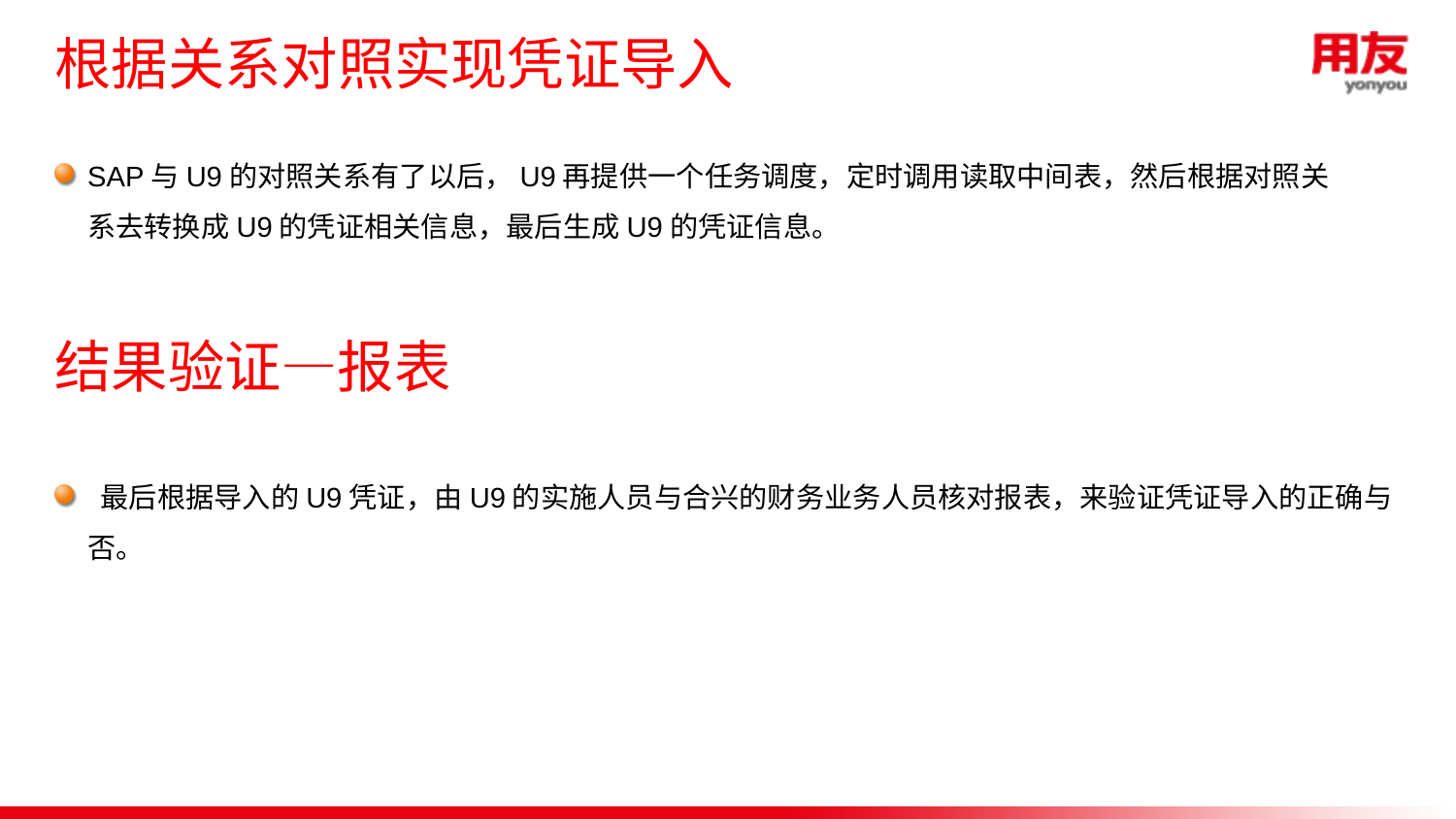

# 根据关系对照实现凭证导入
SAP与U9的对照关系有了以后，U9再提供一个任务调度，定时调用读取中间表，然后根据对照关系去转换成U9的凭证相关信息，最后生成U9的凭证信息。
结果验证—报表

 最后根据导入的U9凭证，由U9的实施人员与合兴的财务业务人员核对报表，来验证凭证导入的正确与否。